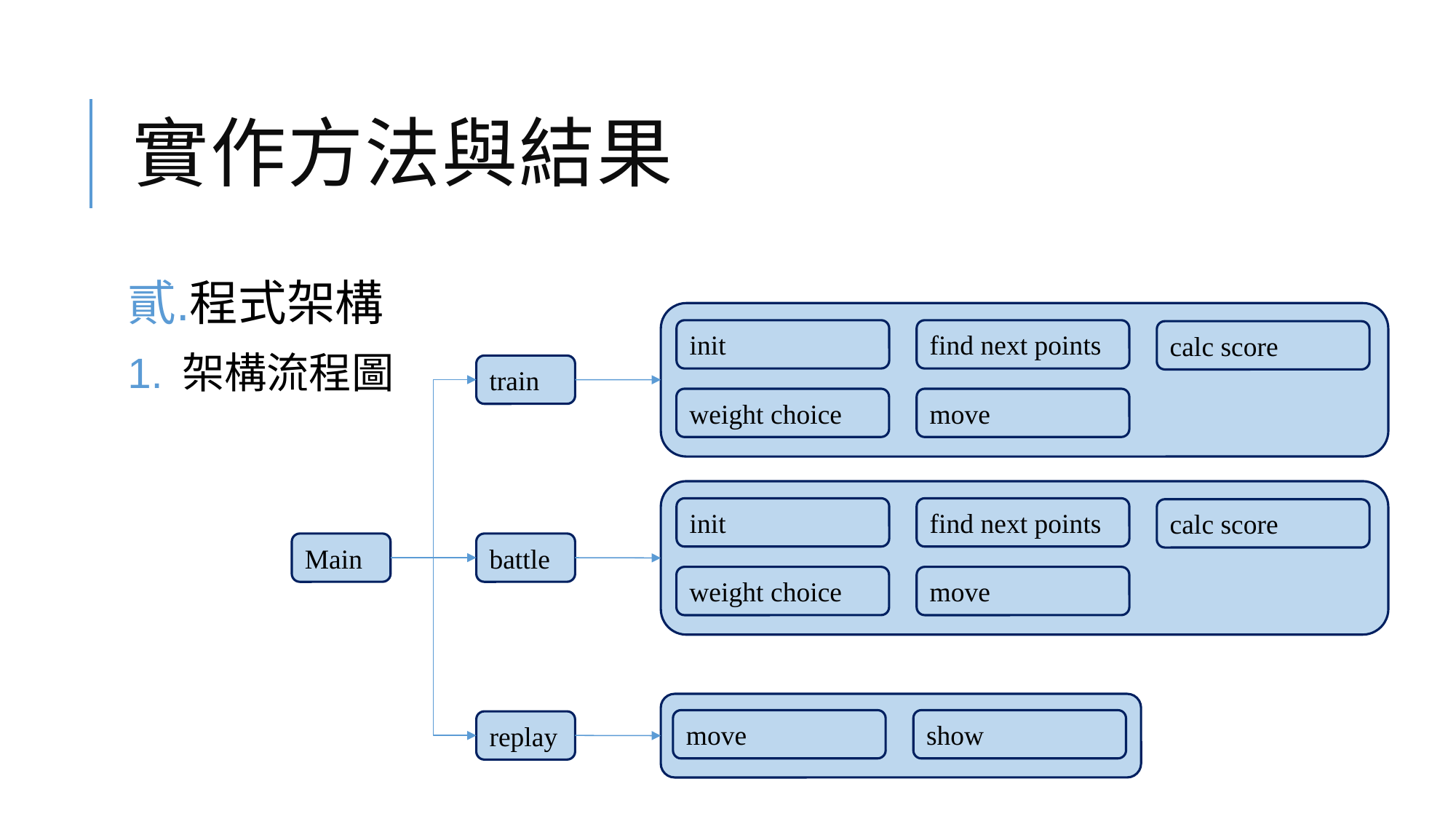

# 實作方法與結果
程式架構
架構流程圖

init
find next points
calc score
weight choice
move
train

init
find next points
calc score
weight choice
move
Main
battle

move
show
replay